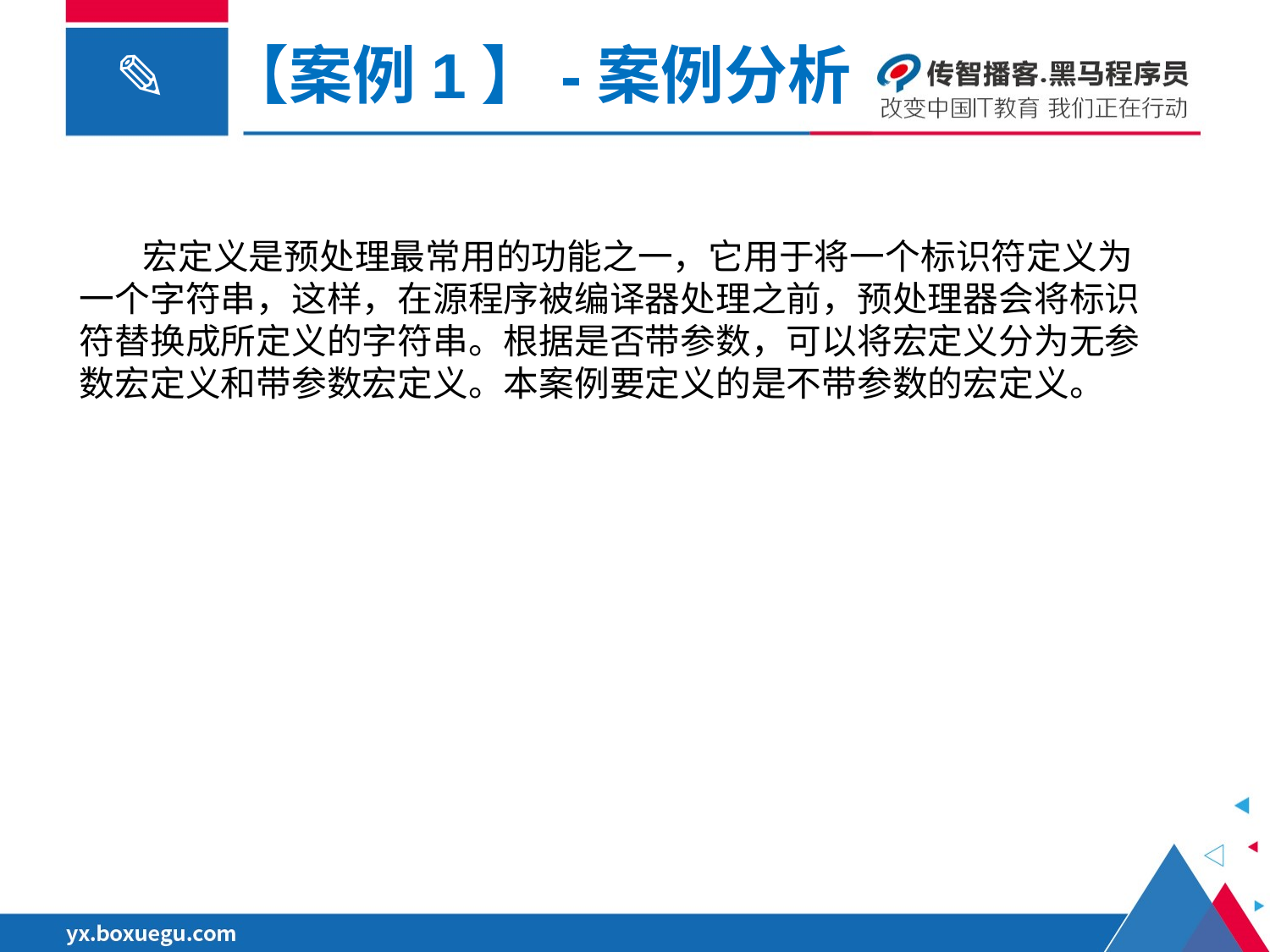

【案例1】-案例分析
       宏定义是预处理最常用的功能之一，它用于将一个标识符定义为一个字符串，这样，在源程序被编译器处理之前，预处理器会将标识符替换成所定义的字符串。根据是否带参数，可以将宏定义分为无参数宏定义和带参数宏定义。本案例要定义的是不带参数的宏定义。